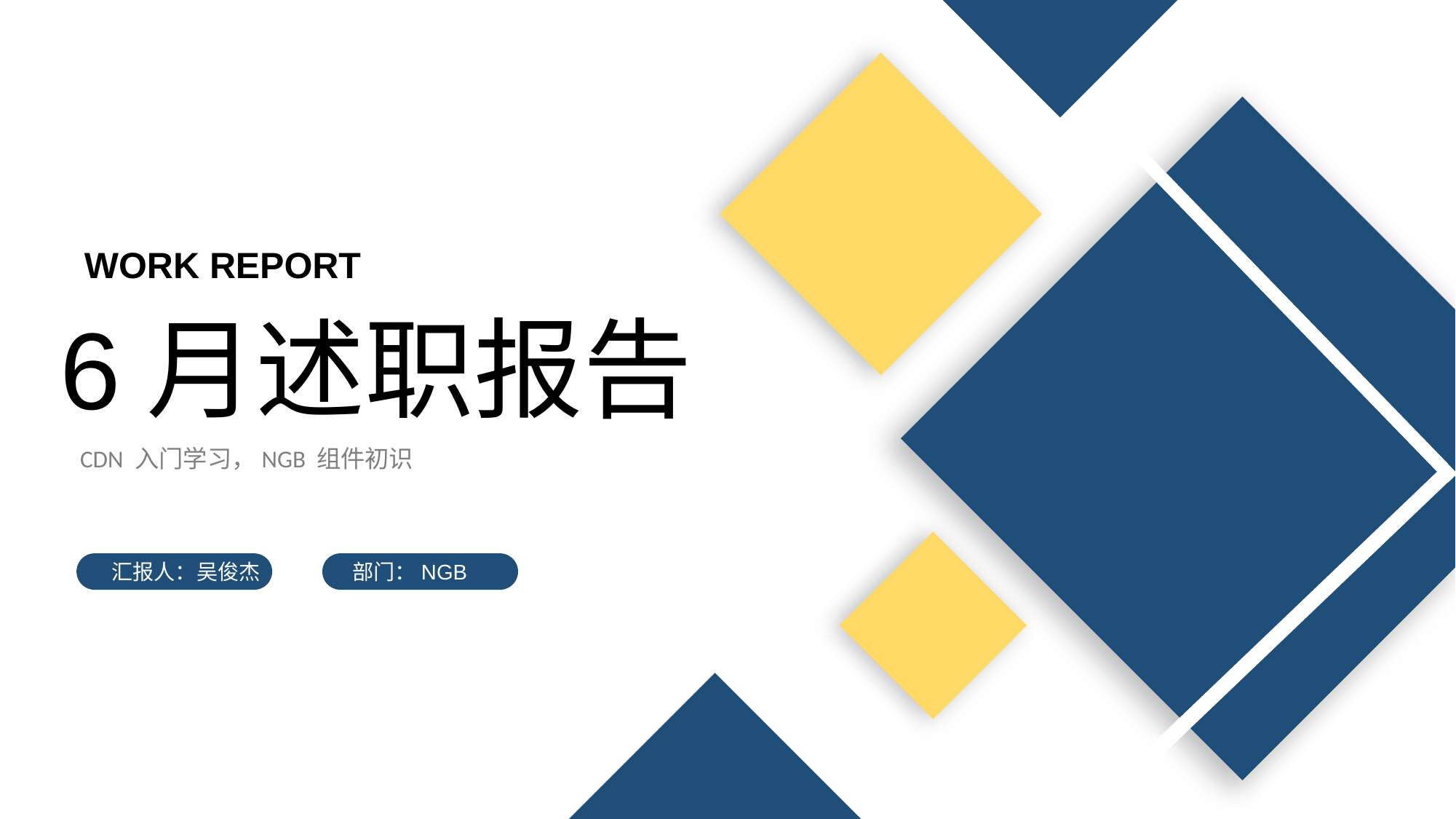

WORK REPORT
6月述职报告
CDN 入门学习，NGB 组件初识

汇报人：吴俊杰
部门：NGB